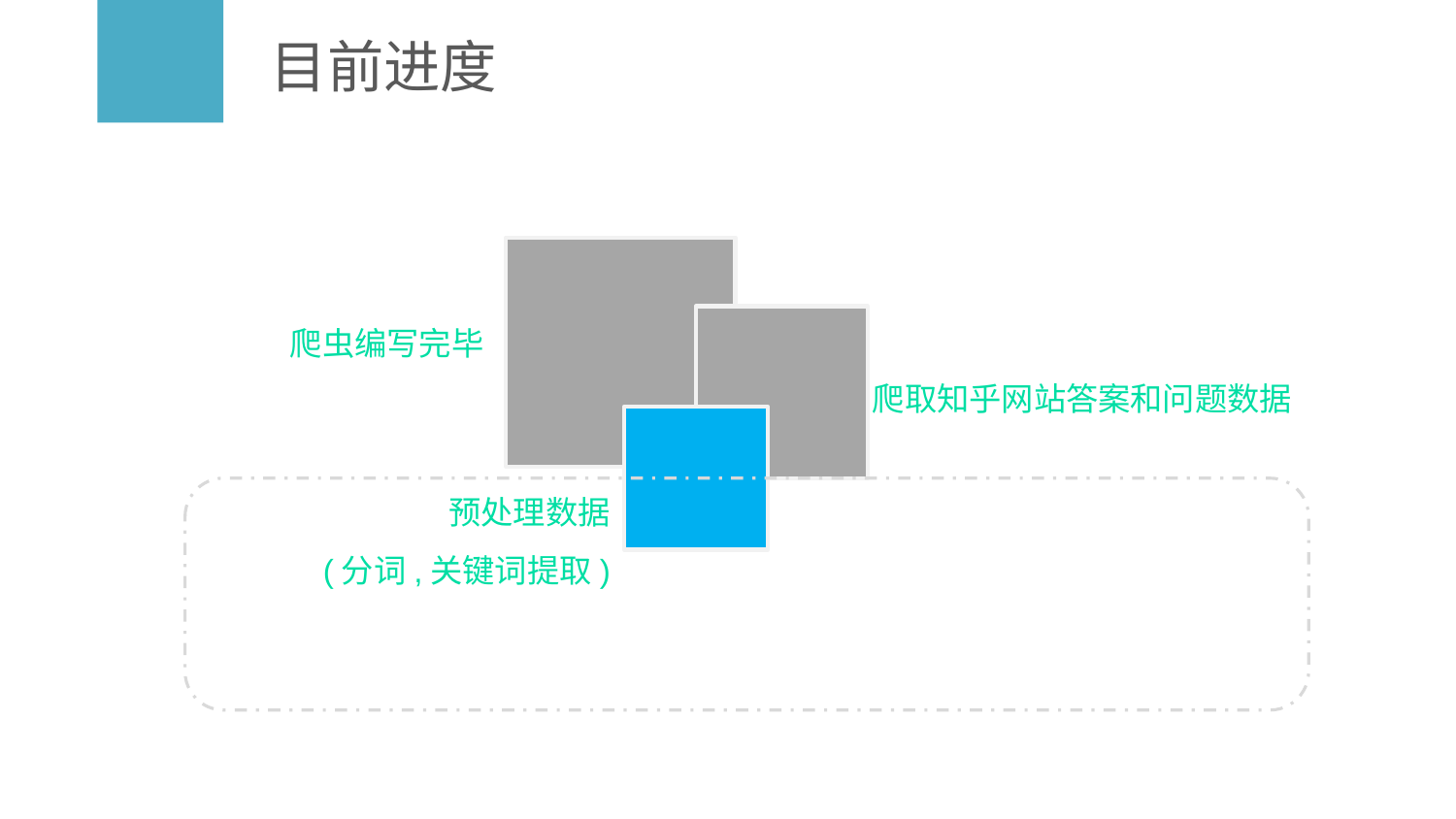

# 目前进度

爬虫编写完毕

爬取知乎网站答案和问题数据

预处理数据
(分词,关键词提取)